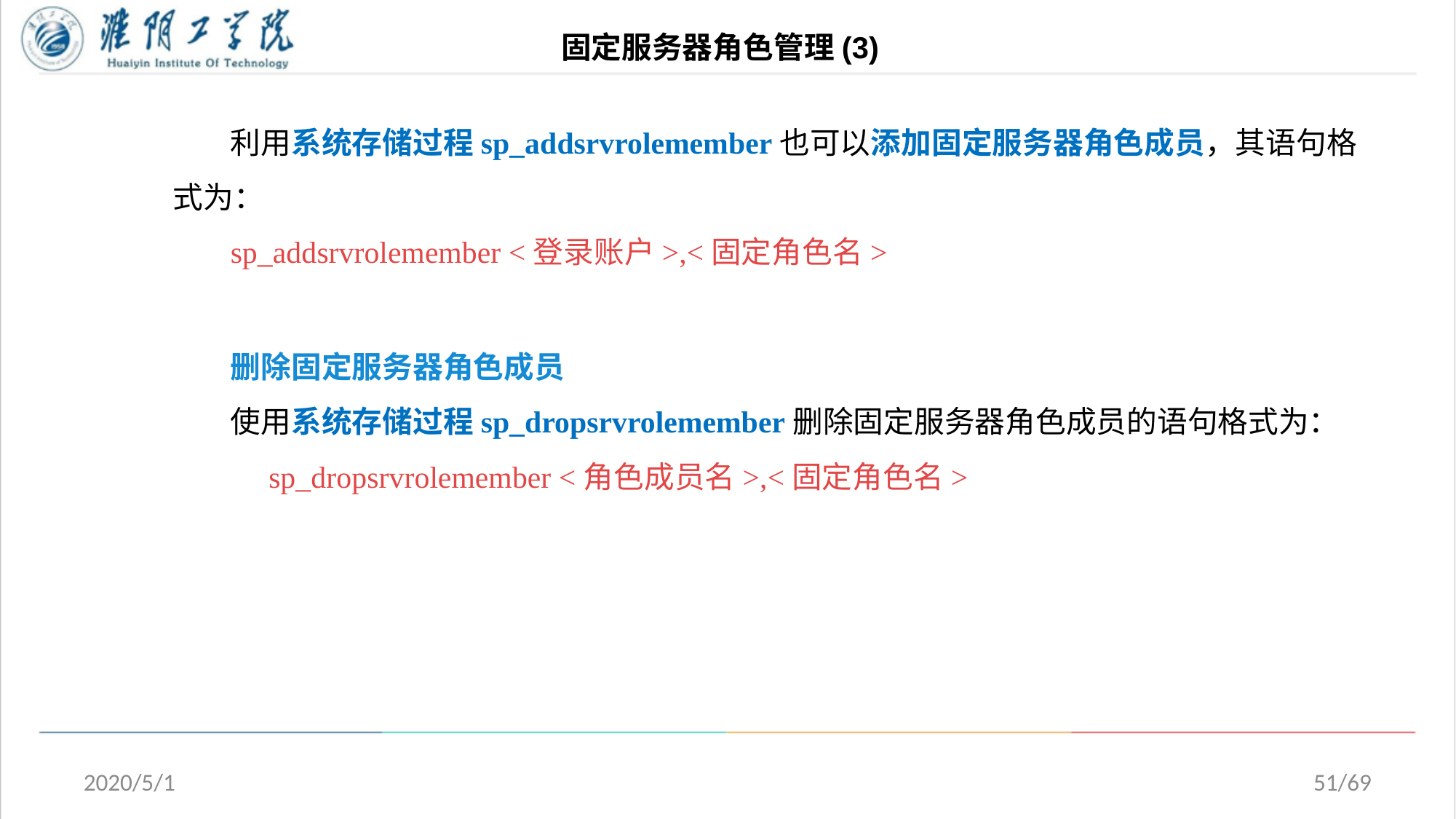

# 固定服务器角色管理(3)
利用系统存储过程sp_addsrvrolemember也可以添加固定服务器角色成员，其语句格式为：
sp_addsrvrolemember <登录账户>,<固定角色名>

删除固定服务器角色成员
使用系统存储过程sp_dropsrvrolemember删除固定服务器角色成员的语句格式为：
     sp_dropsrvrolemember <角色成员名>,<固定角色名>
2020/5/1
51/69